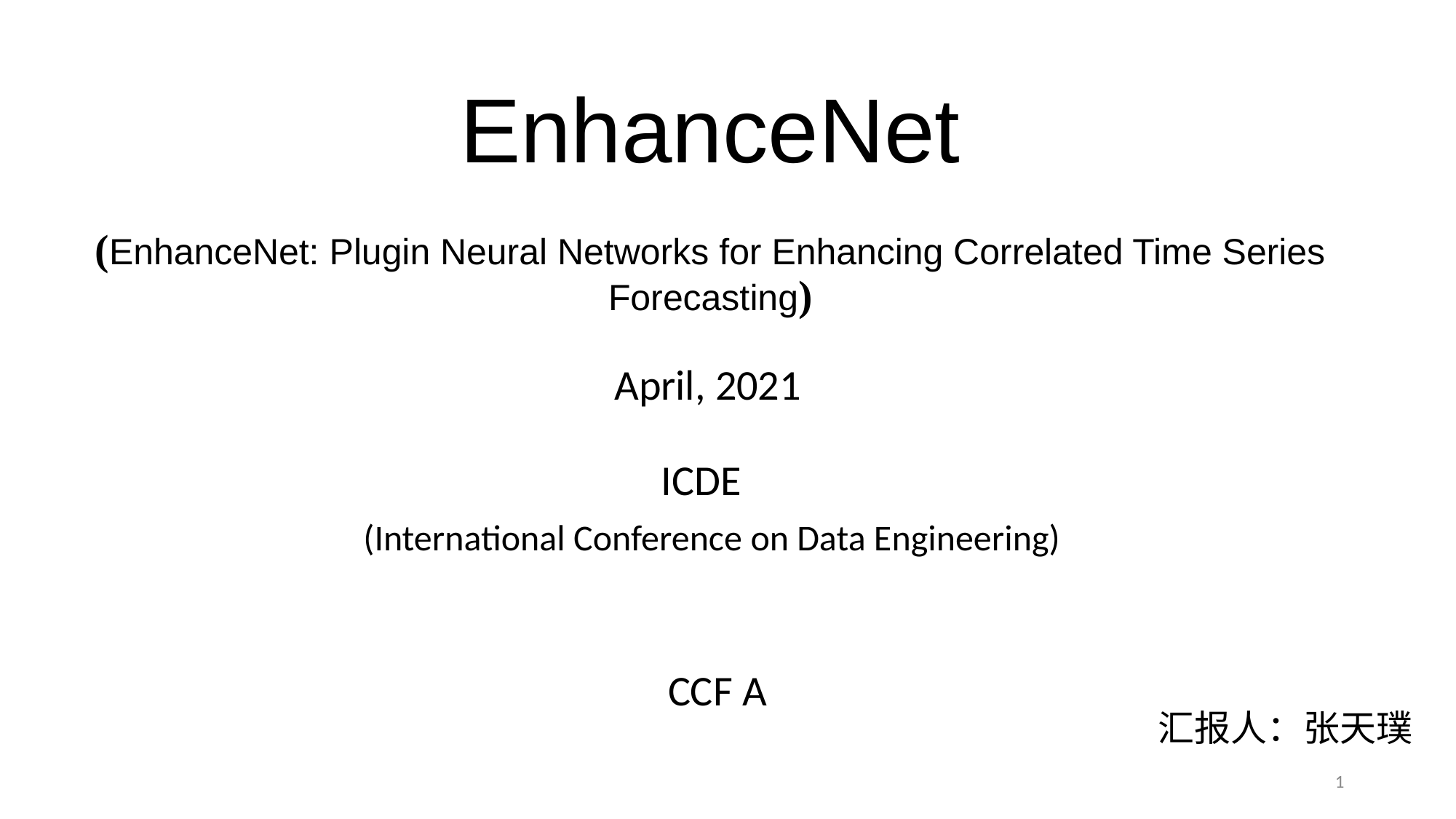

# EnhanceNet (EnhanceNet: Plugin Neural Networks for Enhancing Correlated Time Series Forecasting)
April, 2021

ICDE
(International Conference on Data Engineering)
CCF A
汇报人：张天璞
1